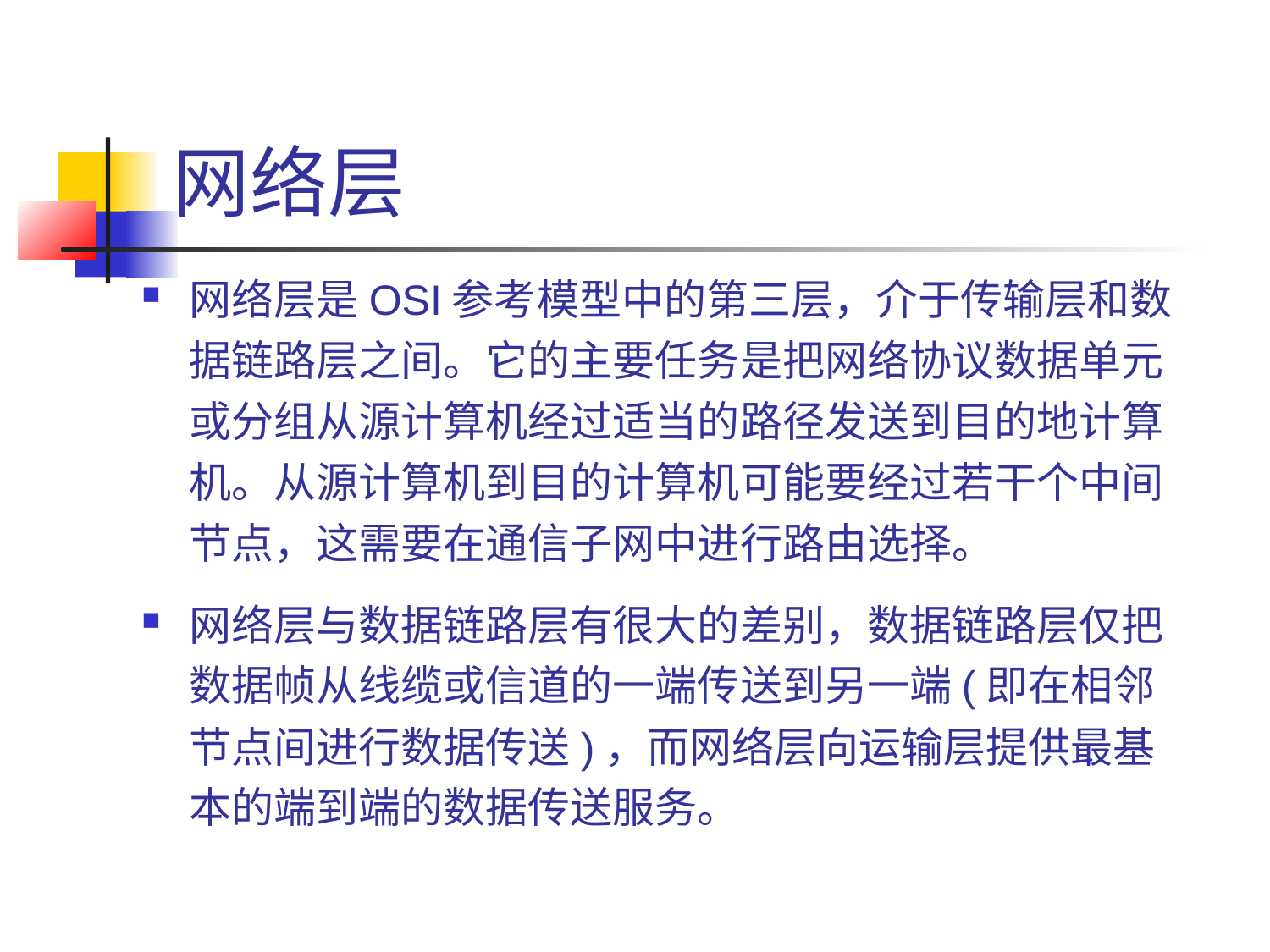

# 网络层
网络层是OSI参考模型中的第三层，介于传输层和数据链路层之间。它的主要任务是把网络协议数据单元或分组从源计算机经过适当的路径发送到目的地计算机。从源计算机到目的计算机可能要经过若干个中间节点，这需要在通信子网中进行路由选择。
网络层与数据链路层有很大的差别，数据链路层仅把数据帧从线缆或信道的一端传送到另一端(即在相邻节点间进行数据传送)，而网络层向运输层提供最基本的端到端的数据传送服务。